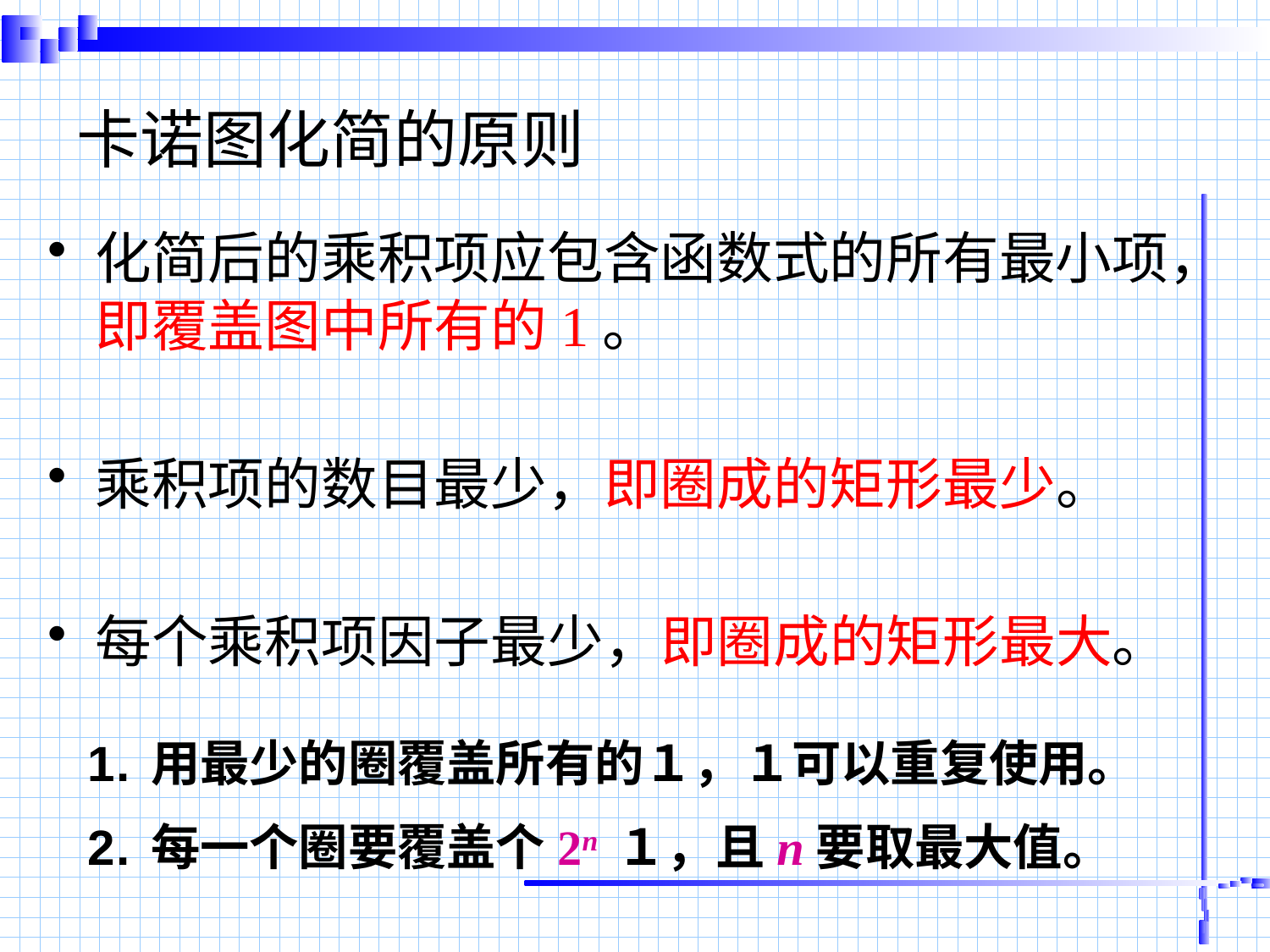

# 卡诺图化简的原则
化简后的乘积项应包含函数式的所有最小项，即覆盖图中所有的1。

乘积项的数目最少，即圈成的矩形最少。

每个乘积项因子最少，即圈成的矩形最大。
用最少的圈覆盖所有的１，１可以重复使用。
每一个圈要覆盖个2n １，且n要取最大值。